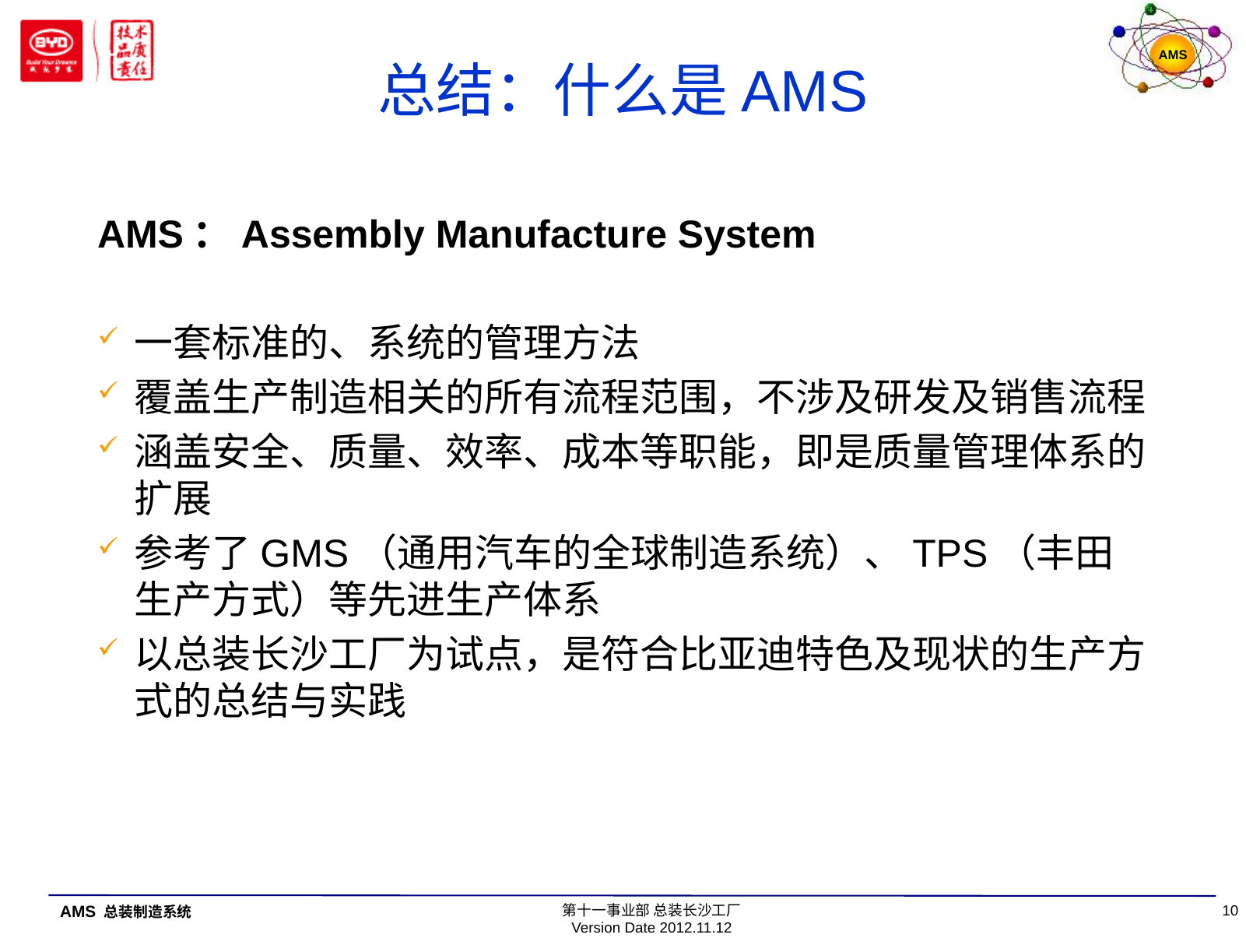

# 总结：什么是AMS
AMS：Assembly Manufacture System

一套标准的、系统的管理方法
覆盖生产制造相关的所有流程范围，不涉及研发及销售流程
涵盖安全、质量、效率、成本等职能，即是质量管理体系的扩展
参考了GMS（通用汽车的全球制造系统）、TPS（丰田生产方式）等先进生产体系
以总装长沙工厂为试点，是符合比亚迪特色及现状的生产方式的总结与实践